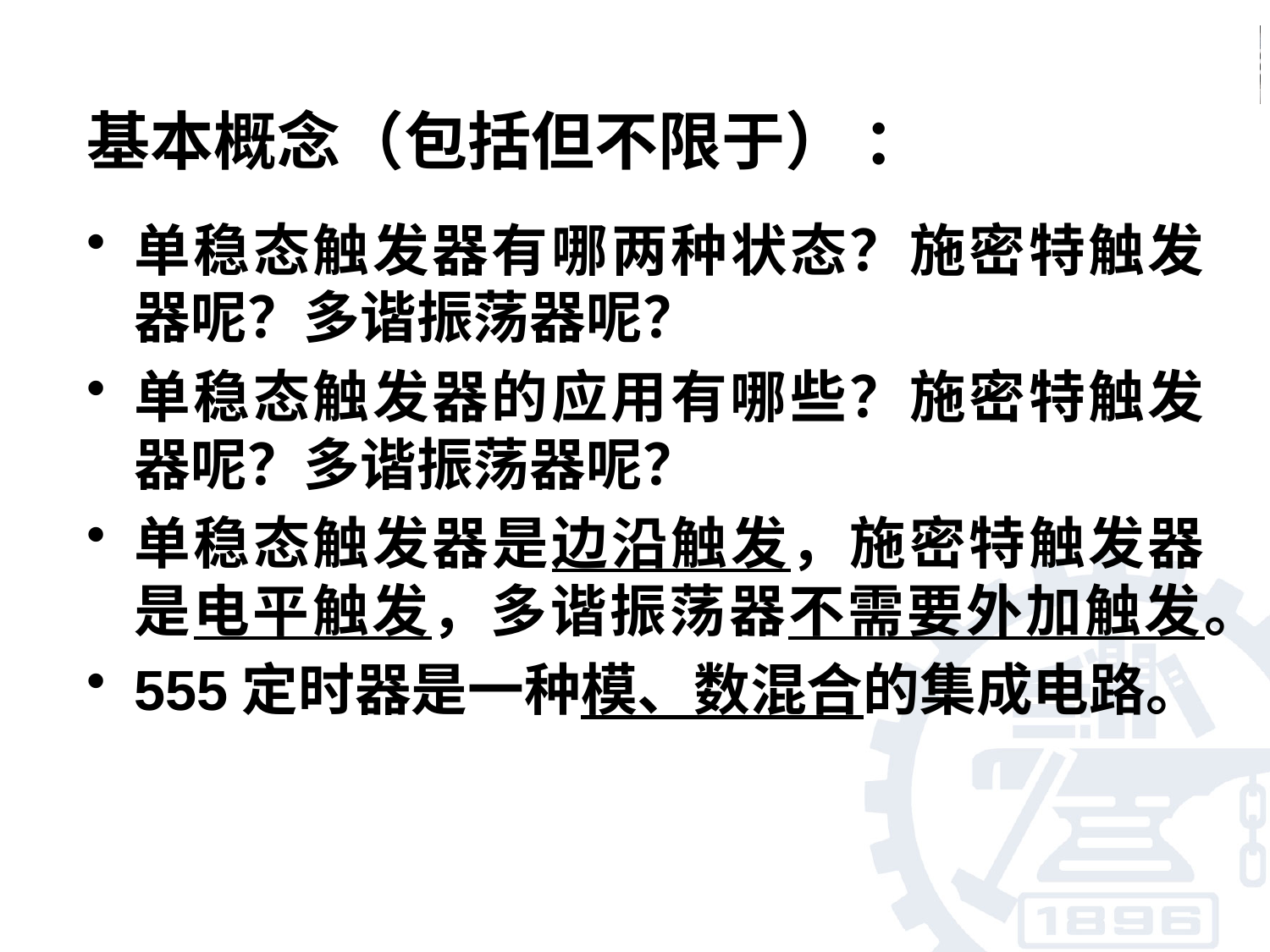

基本概念（包括但不限于） ：
单稳态触发器有哪两种状态？施密特触发器呢？多谐振荡器呢？
单稳态触发器的应用有哪些？施密特触发器呢？多谐振荡器呢？
单稳态触发器是边沿触发，施密特触发器是电平触发，多谐振荡器不需要外加触发。
555定时器是一种模、数混合的集成电路。